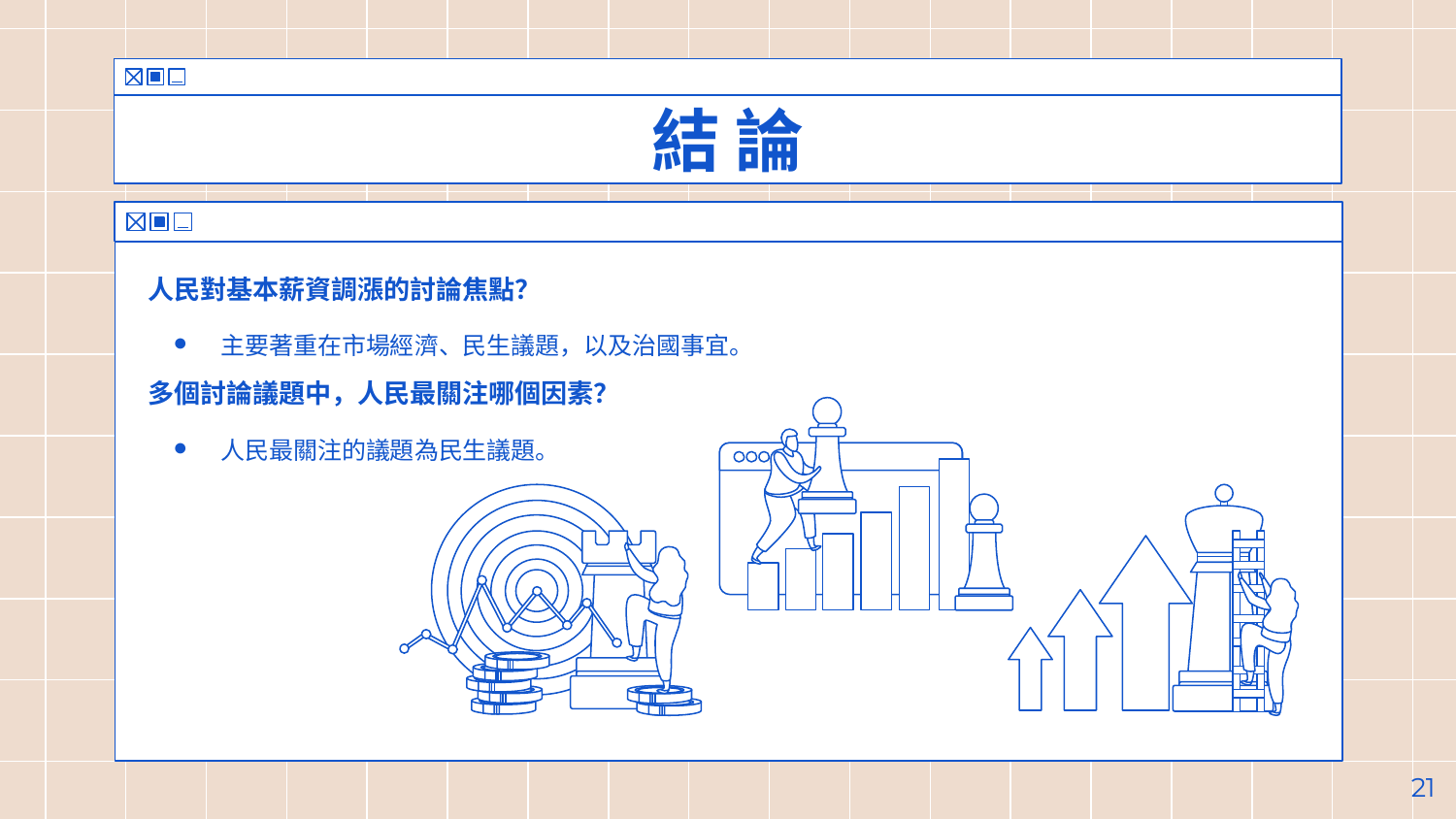

# 結 論

人民對基本薪資調漲的討論焦點？

主要著重在市場經濟、民生議題，以及治國事宜。
多個討論議題中，人民最關注哪個因素？

人民最關注的議題為民生議題。

21